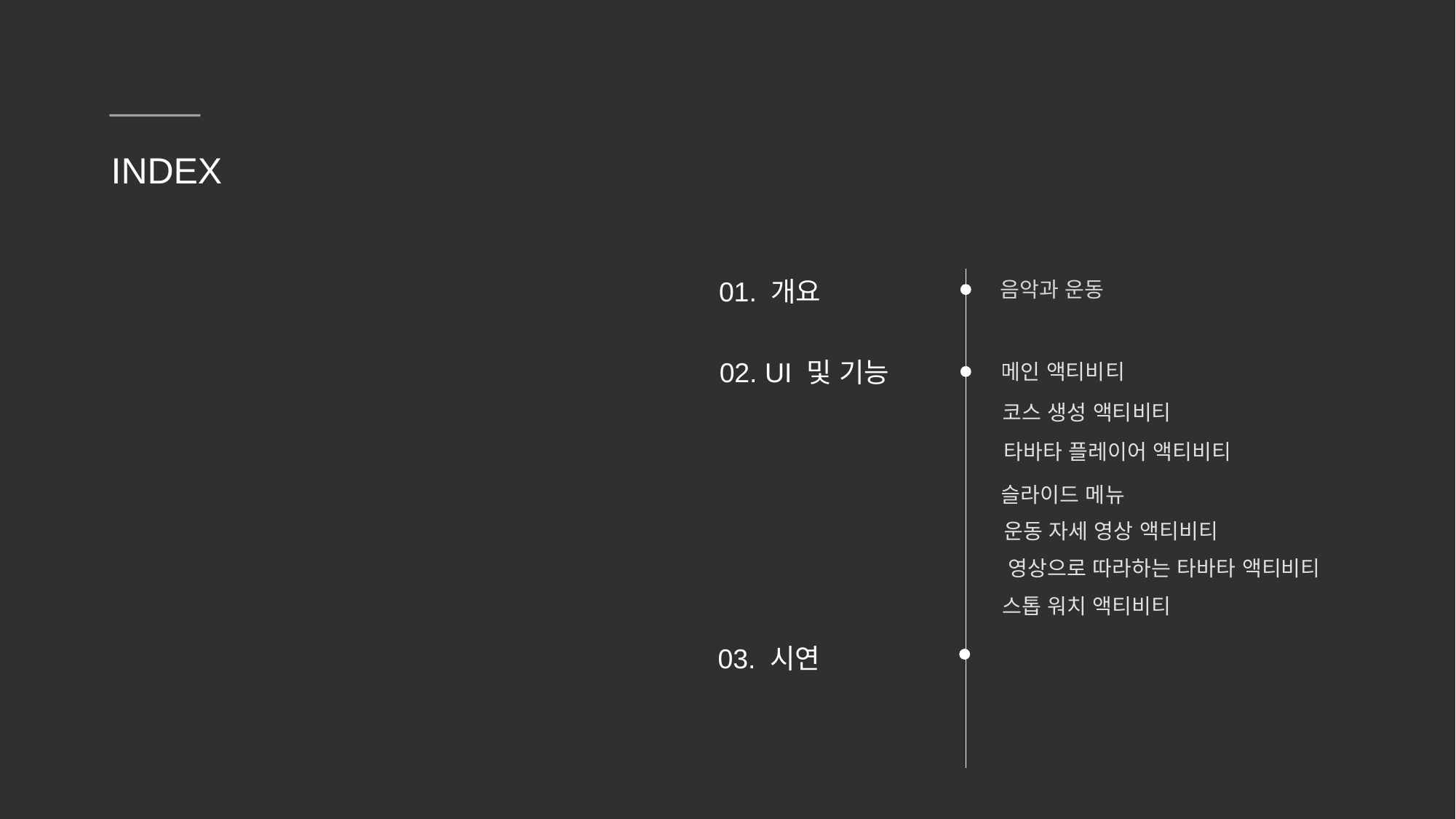

INDEX
01. 개요
음악과 운동

메인 액티비티
코스 생성 액티비티

02. UI 및 기능

03. 시연

타바타 플레이어 액티비티
슬라이드 메뉴
운동 자세 영상 액티비티
영상으로 따라하는 타바타 액티비티
스톱 워치 액티비티